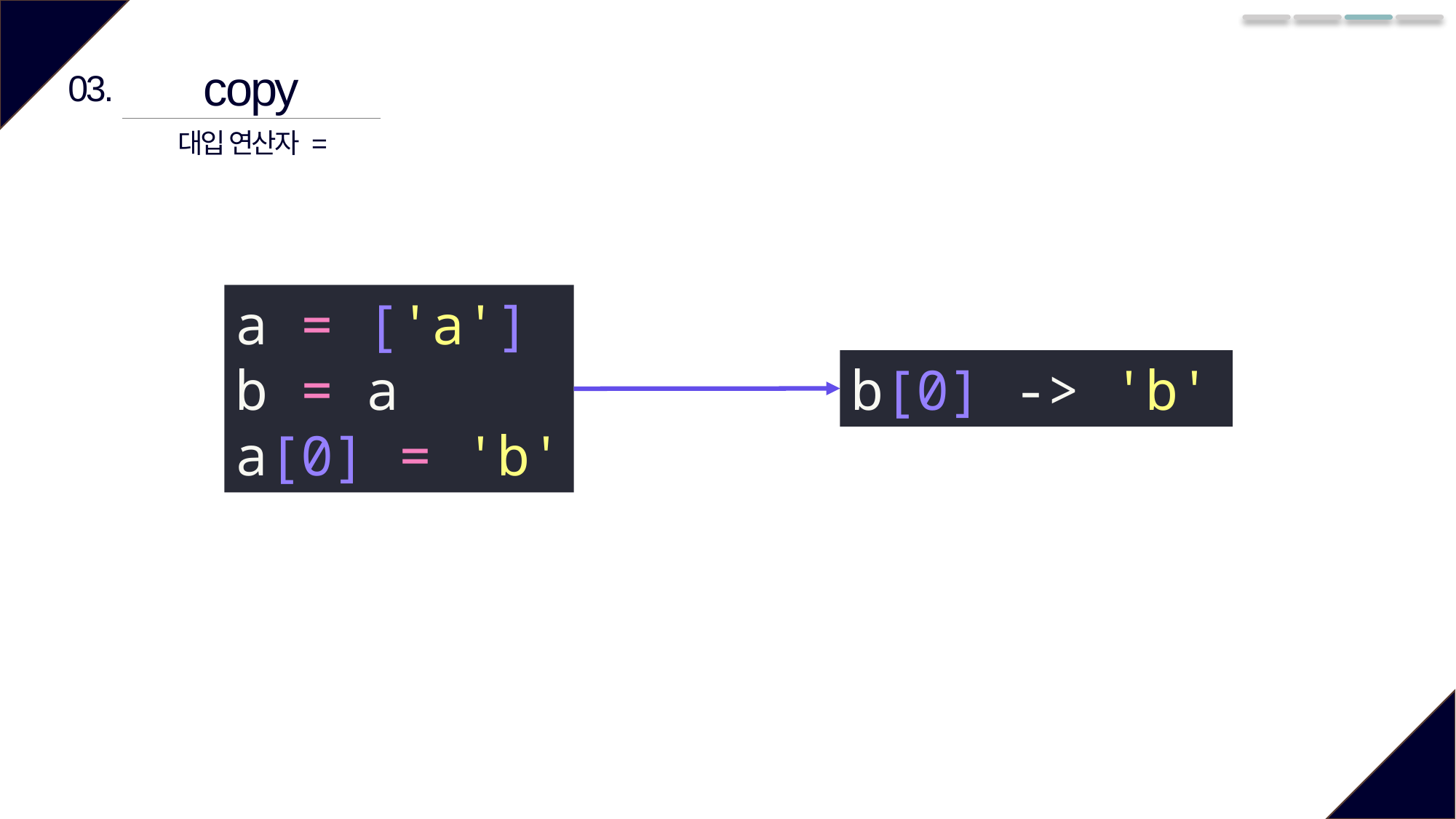

copy
03.
대입 연산자 =
a = ['a']
b = a
a[0] = 'b'
b[0] -> 'b'